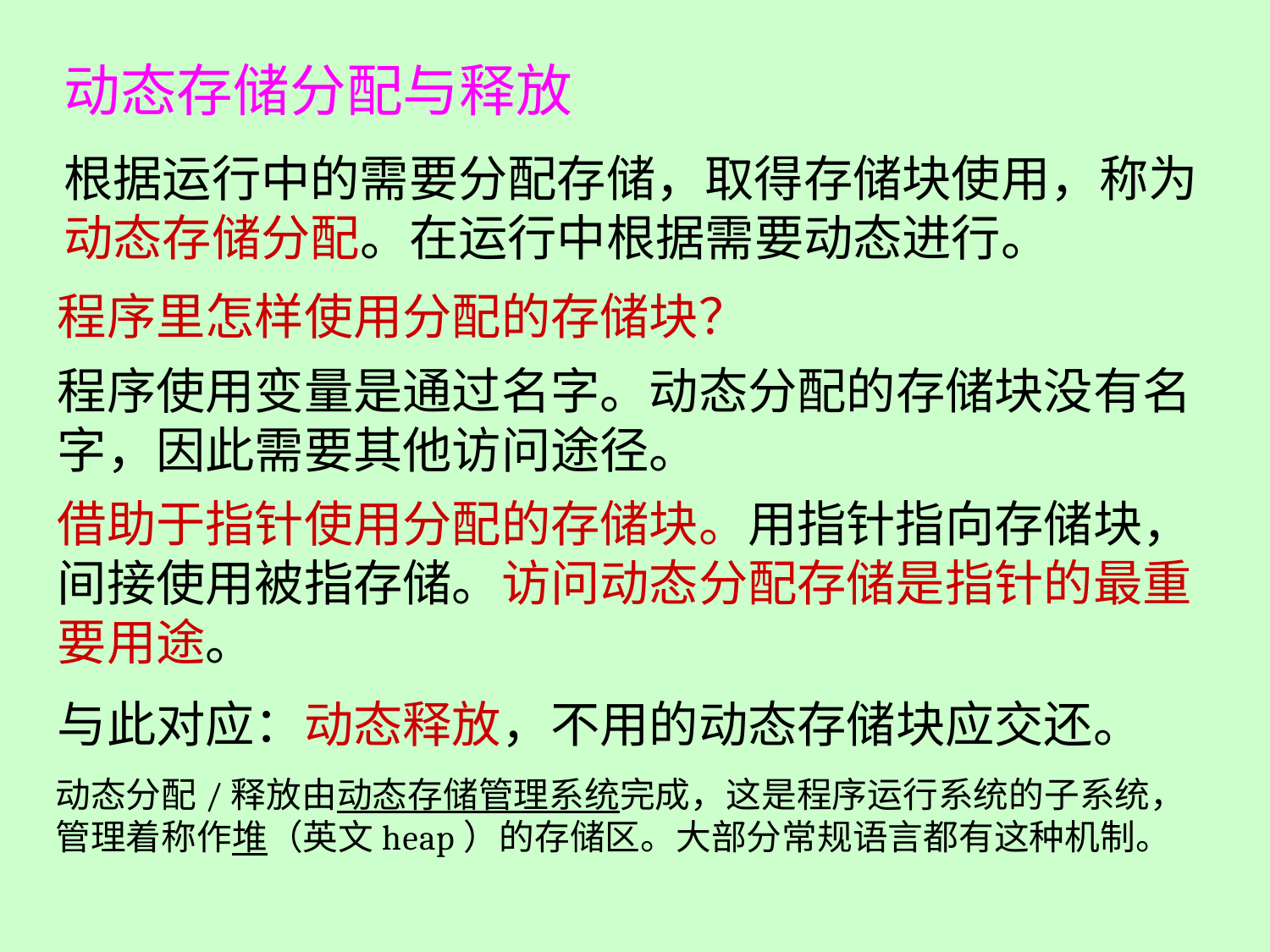

动态存储分配与释放
根据运行中的需要分配存储，取得存储块使用，称为动态存储分配。在运行中根据需要动态进行。
程序里怎样使用分配的存储块？
程序使用变量是通过名字。动态分配的存储块没有名字，因此需要其他访问途径。
借助于指针使用分配的存储块。用指针指向存储块，间接使用被指存储。访问动态分配存储是指针的最重要用途。
与此对应：动态释放，不用的动态存储块应交还。
动态分配/释放由动态存储管理系统完成，这是程序运行系统的子系统，管理着称作堆（英文heap）的存储区。大部分常规语言都有这种机制。